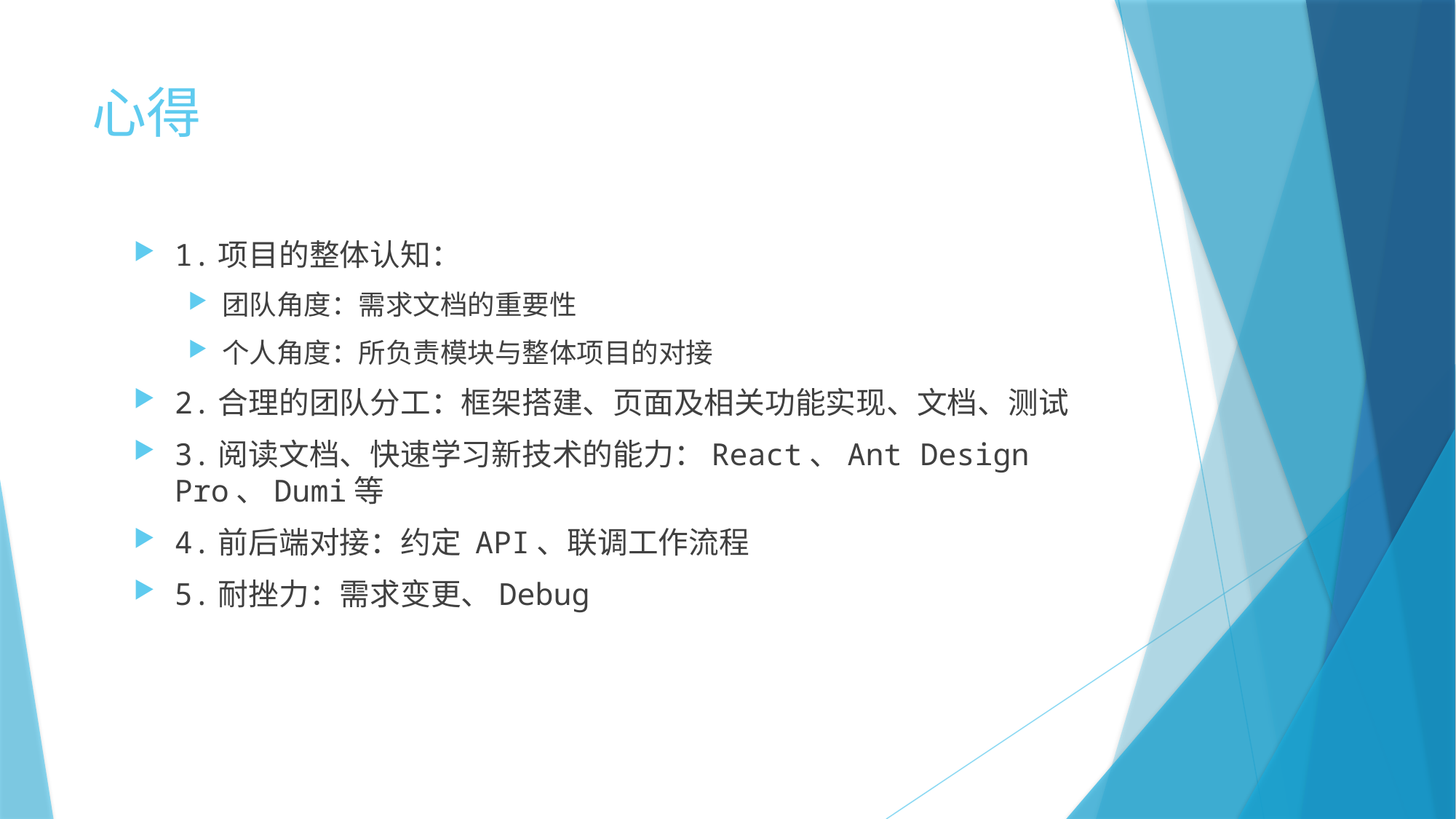

# 心得
1.项目的整体认知：
团队角度：需求文档的重要性
个人角度：所负责模块与整体项目的对接
2.合理的团队分工：框架搭建、页面及相关功能实现、文档、测试
3.阅读文档、快速学习新技术的能力：React、Ant Design Pro、Dumi等
4.前后端对接：约定 API、联调工作流程
5.耐挫力：需求变更、Debug